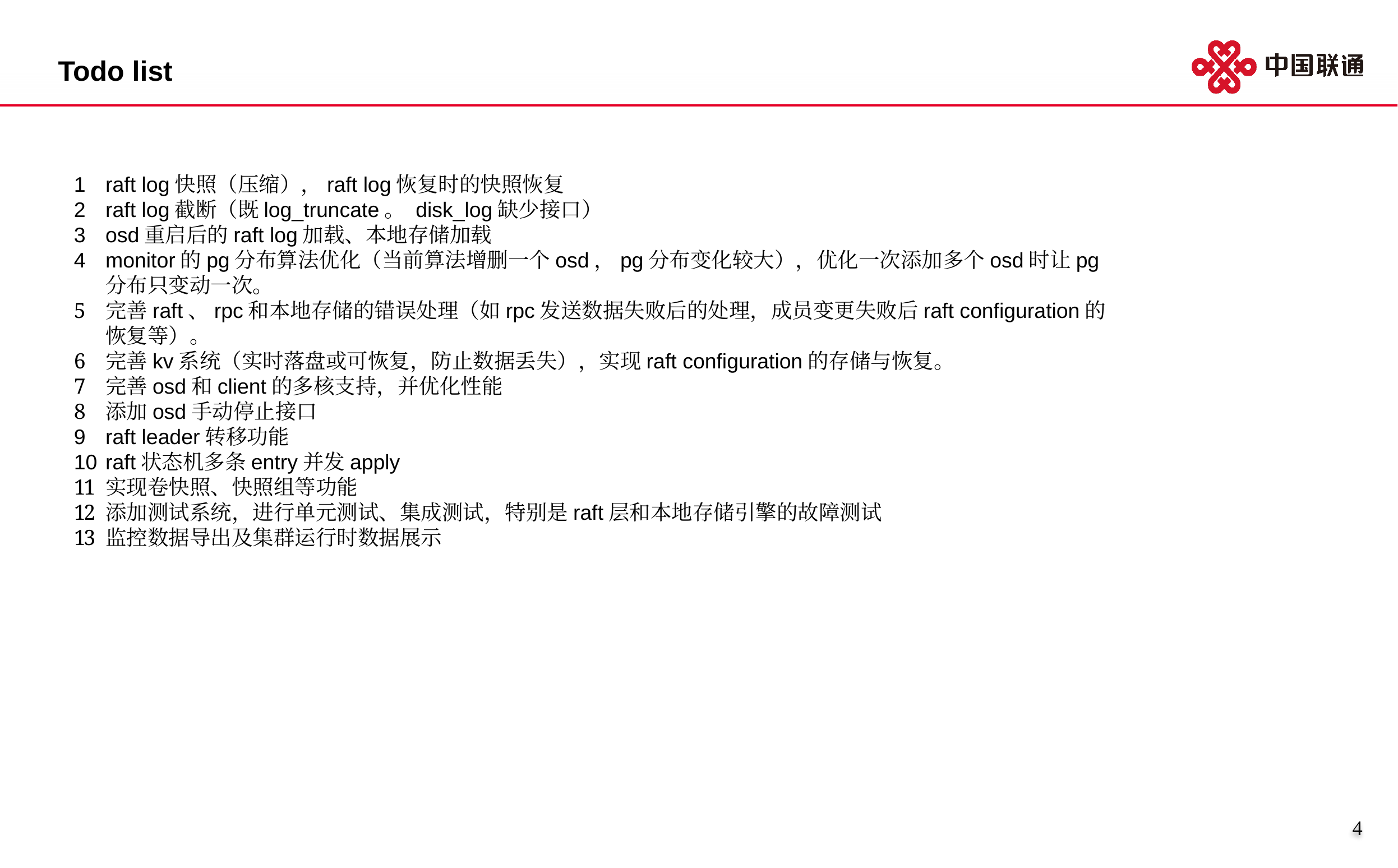

Todo list
raft log快照（压缩），raft log恢复时的快照恢复
raft log截断（既log_truncate。 disk_log缺少接口）
osd重启后的raft log加载、本地存储加载
monitor的pg分布算法优化（当前算法增删一个osd，pg分布变化较大），优化一次添加多个osd时让pg分布只变动一次。
完善raft、rpc和本地存储的错误处理（如rpc发送数据失败后的处理，成员变更失败后raft configuration的恢复等）。
完善kv系统（实时落盘或可恢复，防止数据丢失），实现raft configuration的存储与恢复。
完善osd和client的多核支持，并优化性能
添加osd手动停止接口
raft leader转移功能
raft状态机多条entry并发apply
实现卷快照、快照组等功能
添加测试系统，进行单元测试、集成测试，特别是raft层和本地存储引擎的故障测试
监控数据导出及集群运行时数据展示